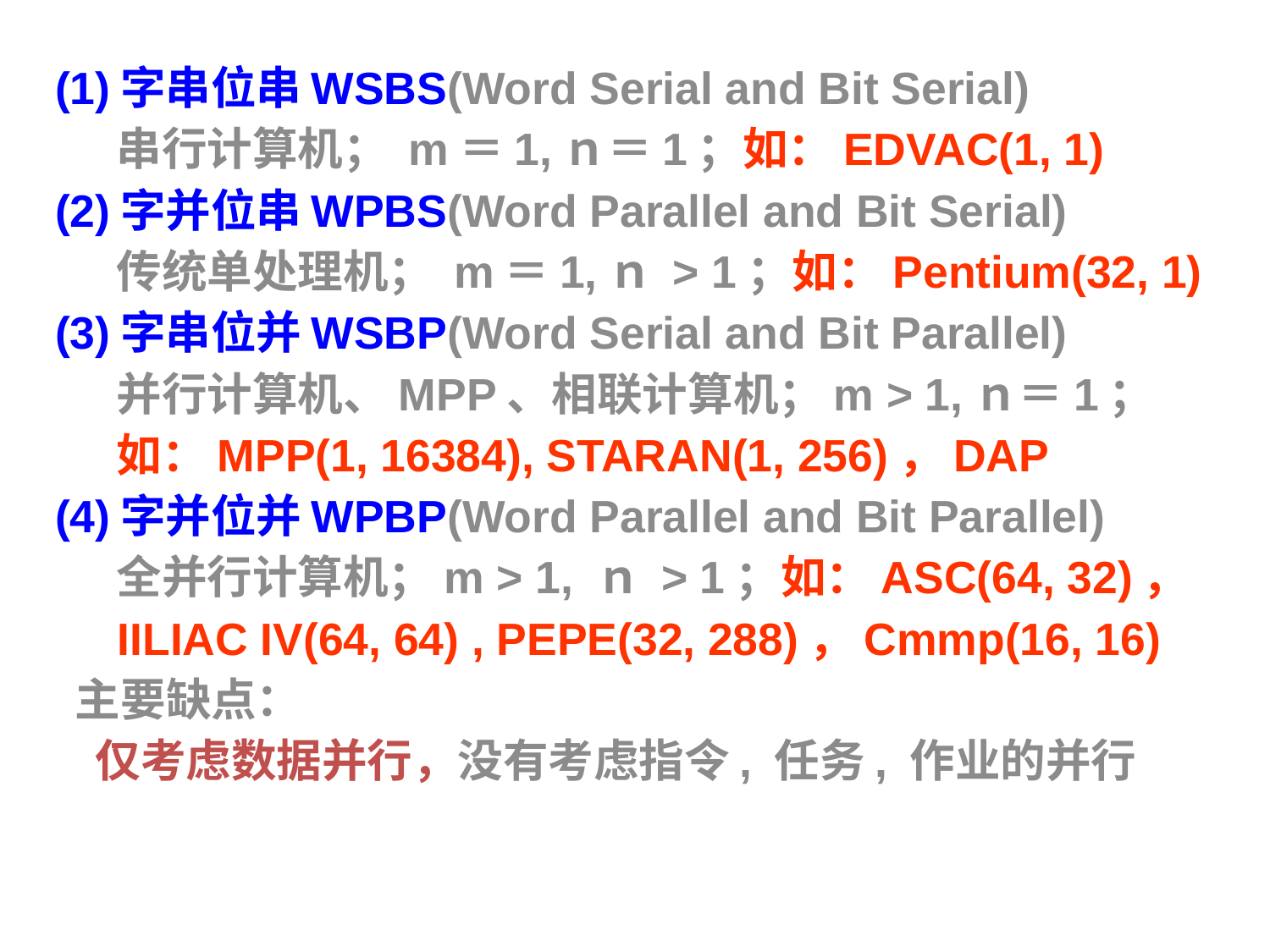

(1)字串位串WSBS(Word Serial and Bit Serial)
     串行计算机； m＝1,ｎ＝1；如：EDVAC(1, 1)
(2)字并位串WPBS(Word Parallel and Bit Serial)
     传统单处理机； m＝1,ｎ > 1；如：Pentium(32, 1)
(3)字串位并WSBP(Word Serial and Bit Parallel)
     并行计算机、MPP、相联计算机；m > 1,ｎ＝1；
     如：MPP(1, 16384), STARAN(1, 256)，DAP
(4)字并位并WPBP(Word Parallel and Bit Parallel)
     全并行计算机；m > 1, ｎ > 1；如：ASC(64, 32)，
     IILIAC IV(64, 64) , PEPE(32, 288)，Cmmp(16, 16)
 主要缺点：
   仅考虑数据并行，没有考虑指令, 任务, 作业的并行